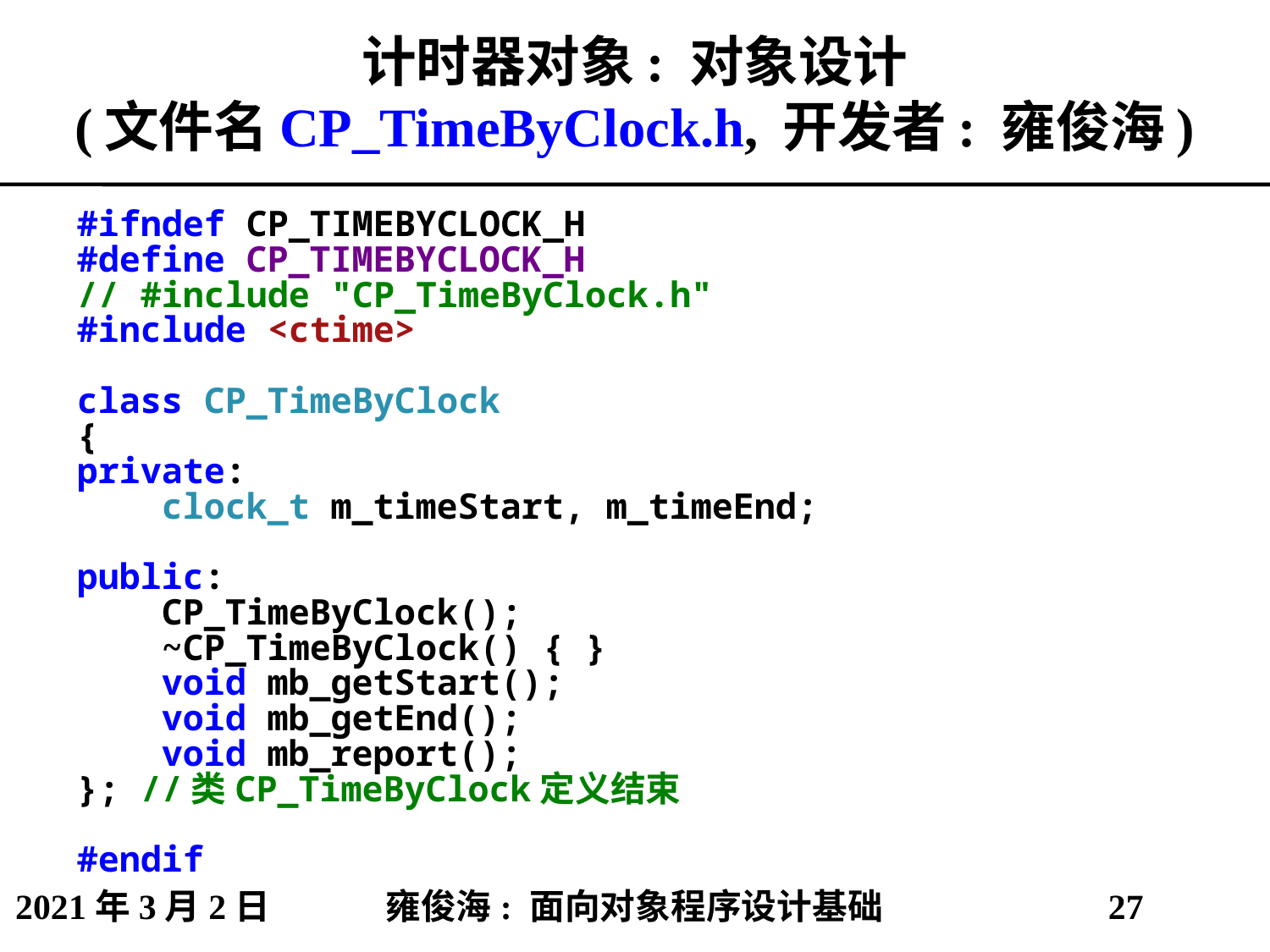

# 计时器对象: 对象设计 (文件名CP_TimeByClock.h, 开发者: 雍俊海)

#ifndef CP_TIMEBYCLOCK_H
#define CP_TIMEBYCLOCK_H
// #include "CP_TimeByClock.h"
#include <ctime>

class CP_TimeByClock
{
private:
    clock_t m_timeStart, m_timeEnd;

public:
    CP_TimeByClock();
    ~CP_TimeByClock() { }
    void mb_getStart();
    void mb_getEnd();
    void mb_report();
}; //类CP_TimeByClock定义结束

#endif
2021年3月2日
雍俊海: 面向对象程序设计基础
27